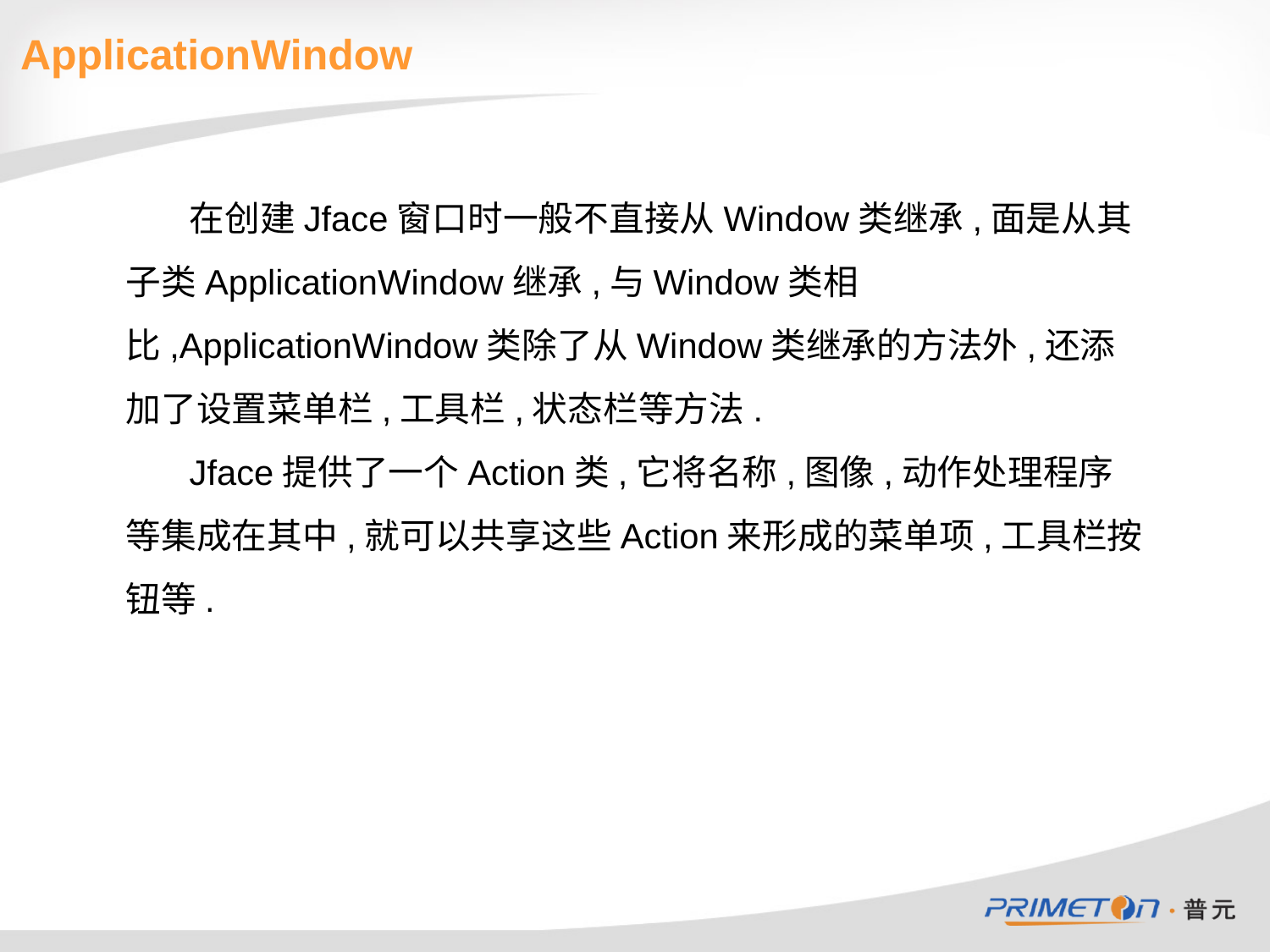

ApplicationWindow
在创建Jface窗口时一般不直接从Window类继承,面是从其子类ApplicationWindow继承,与Window类相比,ApplicationWindow类除了从Window类继承的方法外,还添加了设置菜单栏,工具栏,状态栏等方法.
Jface提供了一个Action类,它将名称,图像,动作处理程序等集成在其中,就可以共享这些Action来形成的菜单项,工具栏按钮等.